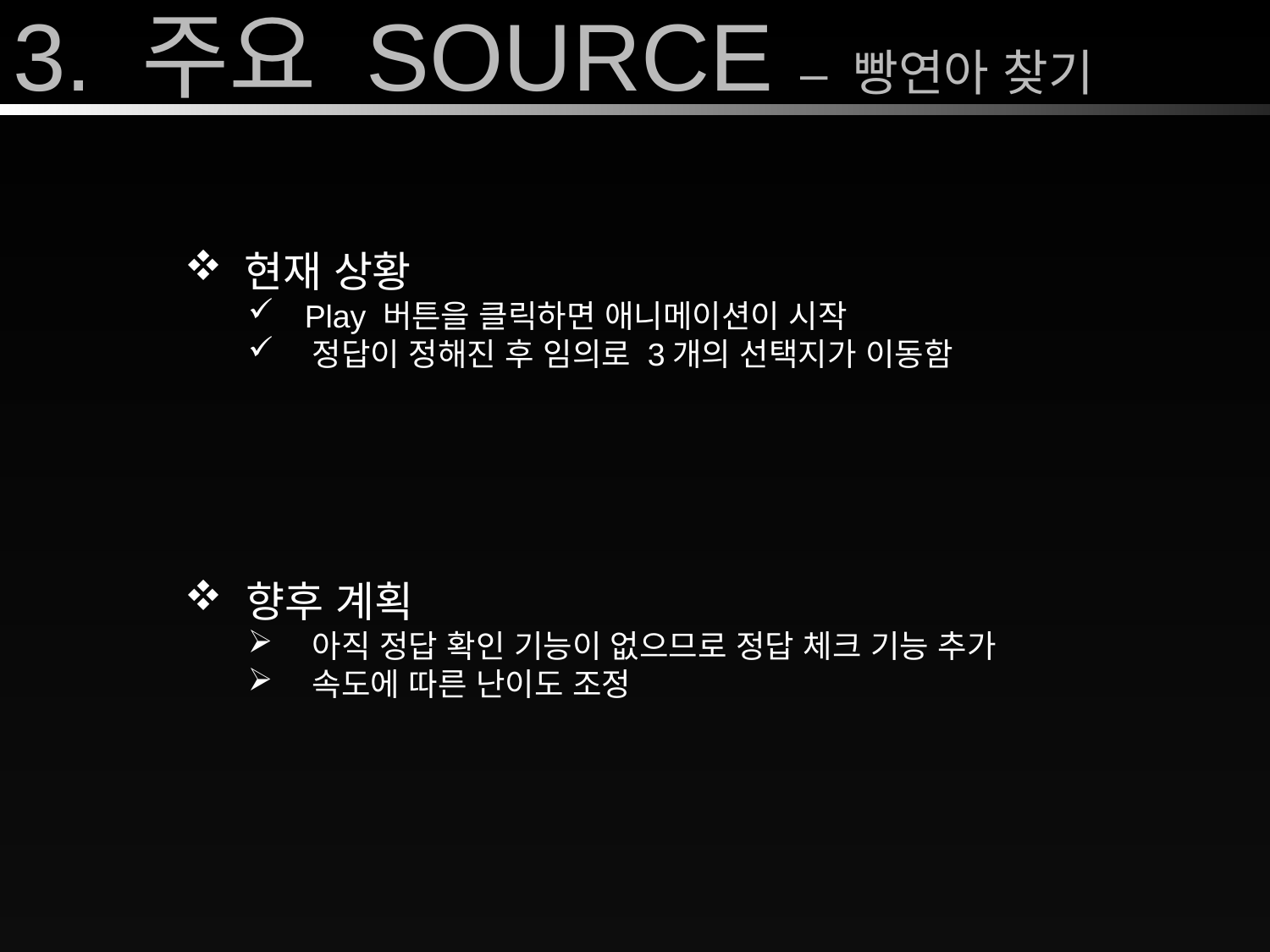

# 3. 주요 SOURCE – 빵연아 찾기
 현재 상황
 Play 버튼을 클릭하면 애니메이션이 시작
 정답이 정해진 후 임의로 3개의 선택지가 이동함

 향후 계획
 아직 정답 확인 기능이 없으므로 정답 체크 기능 추가
 속도에 따른 난이도 조정